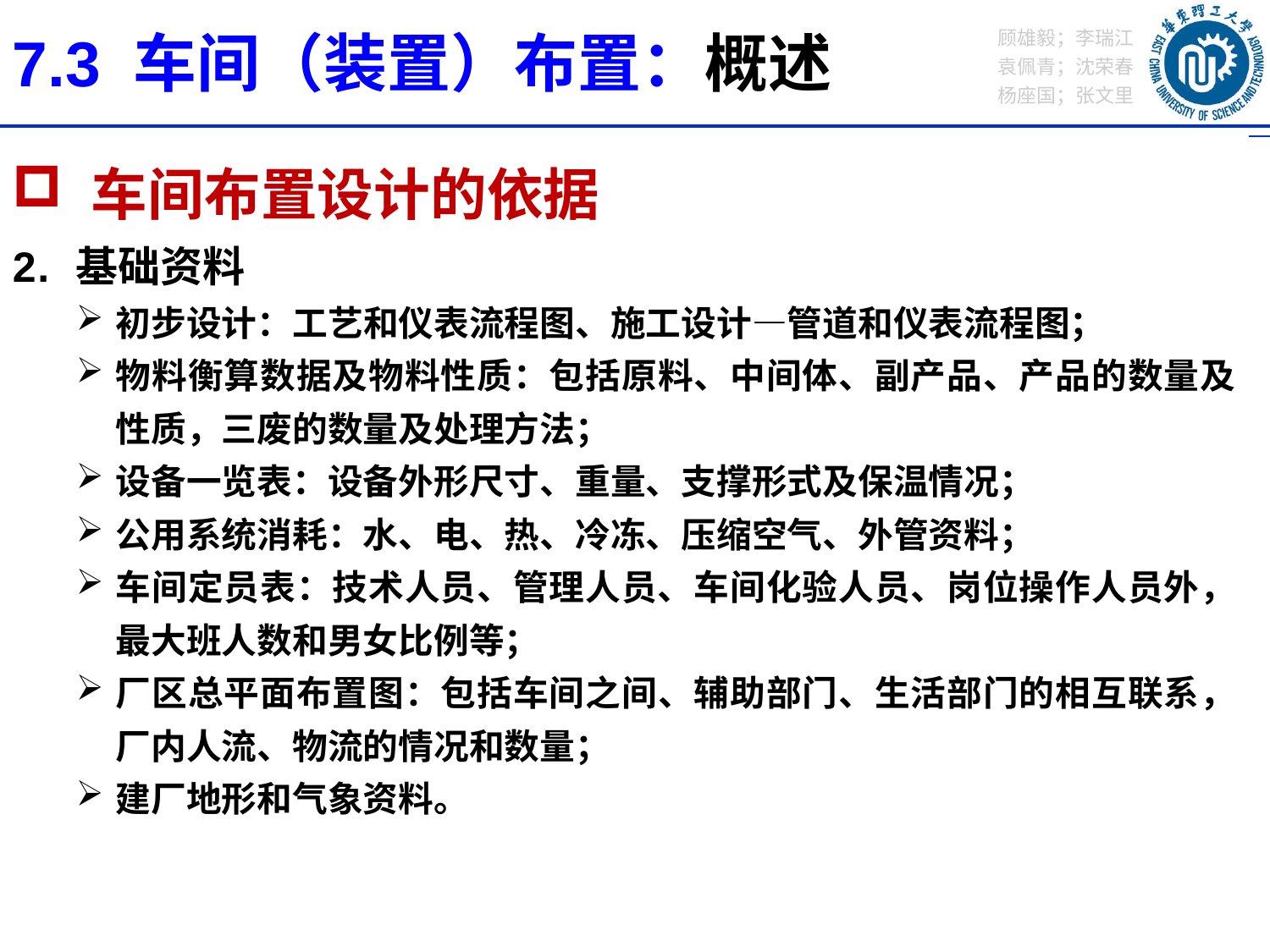

7.3 车间（装置）布置：概述
 车间布置设计的依据
基础资料
初步设计：工艺和仪表流程图、施工设计—管道和仪表流程图；
物料衡算数据及物料性质：包括原料、中间体、副产品、产品的数量及性质，三废的数量及处理方法；
设备一览表：设备外形尺寸、重量、支撑形式及保温情况；
公用系统消耗：水、电、热、冷冻、压缩空气、外管资料；
车间定员表：技术人员、管理人员、车间化验人员、岗位操作人员外，最大班人数和男女比例等；
厂区总平面布置图：包括车间之间、辅助部门、生活部门的相互联系，厂内人流、物流的情况和数量；
建厂地形和气象资料。